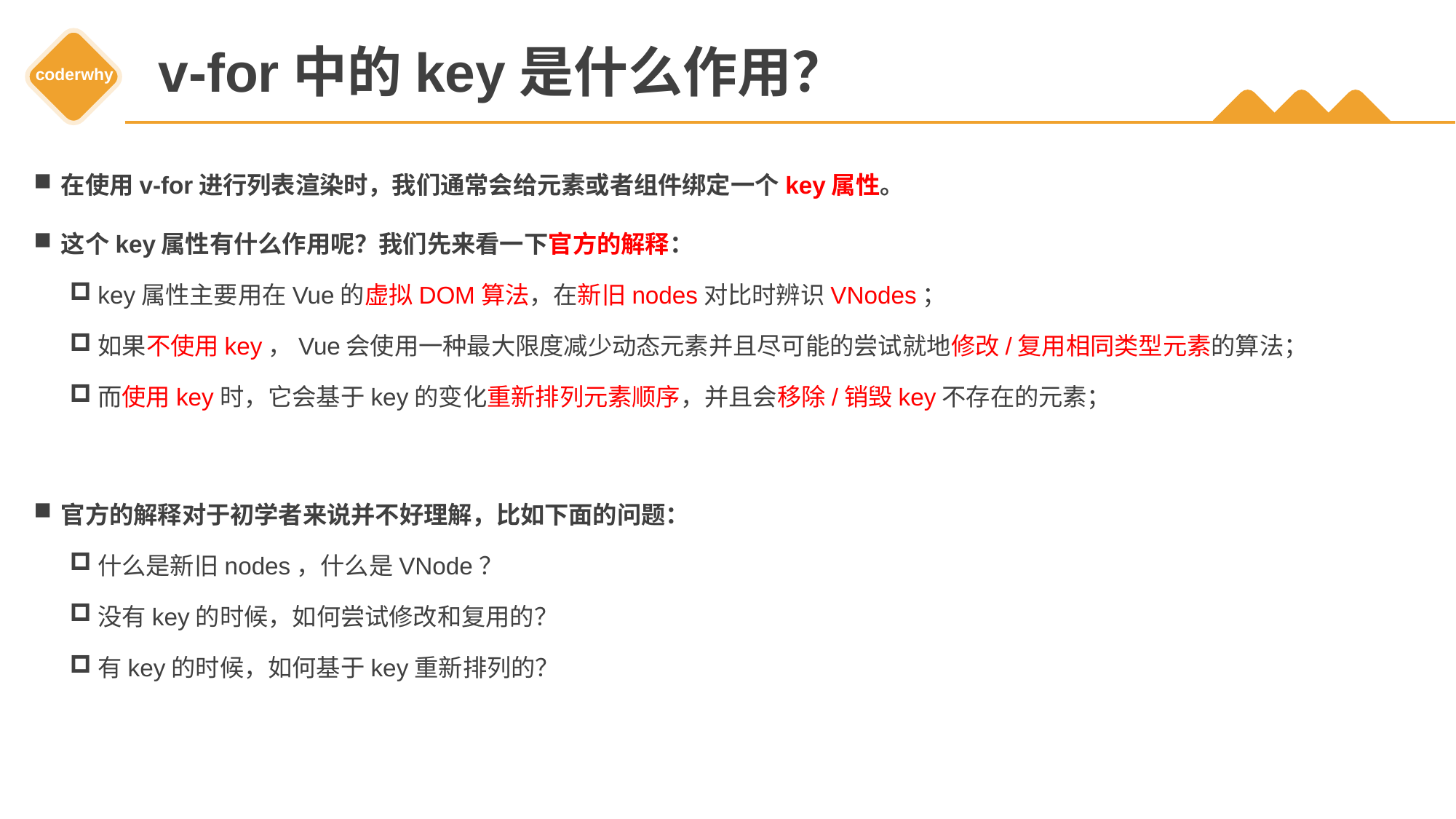

# v-for中的key是什么作用？
在使用v-for进行列表渲染时，我们通常会给元素或者组件绑定一个key属性。
这个key属性有什么作用呢？我们先来看一下官方的解释：
key属性主要用在Vue的虚拟DOM算法，在新旧nodes对比时辨识VNodes；
如果不使用key，Vue会使用一种最大限度减少动态元素并且尽可能的尝试就地修改/复用相同类型元素的算法；
而使用key时，它会基于key的变化重新排列元素顺序，并且会移除/销毁key不存在的元素；

官方的解释对于初学者来说并不好理解，比如下面的问题：
什么是新旧nodes，什么是VNode？
没有key的时候，如何尝试修改和复用的？
有key的时候，如何基于key重新排列的？